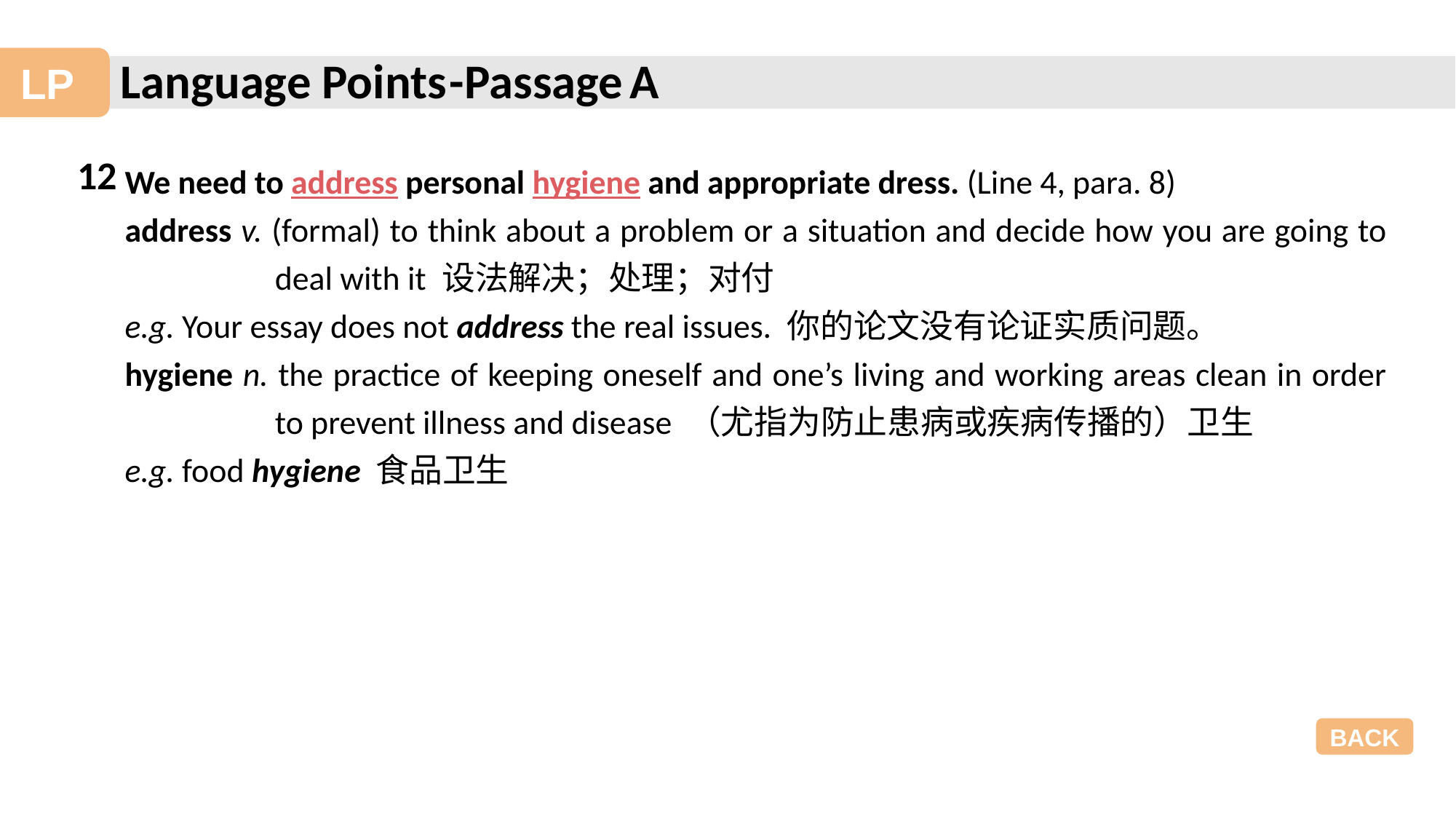

-Passage A
12
We need to address personal hygiene and appropriate dress. (Line 4, para. 8)
address v. (formal) to think about a problem or a situation and decide how you are going to deal with it 设法解决；处理；对付
e.g. Your essay does not address the real issues. 你的论文没有论证实质问题。
hygiene n. the practice of keeping oneself and one’s living and working areas clean in order to prevent illness and disease （尤指为防止患病或疾病传播的）卫生
e.g. food hygiene 食品卫生
BACK